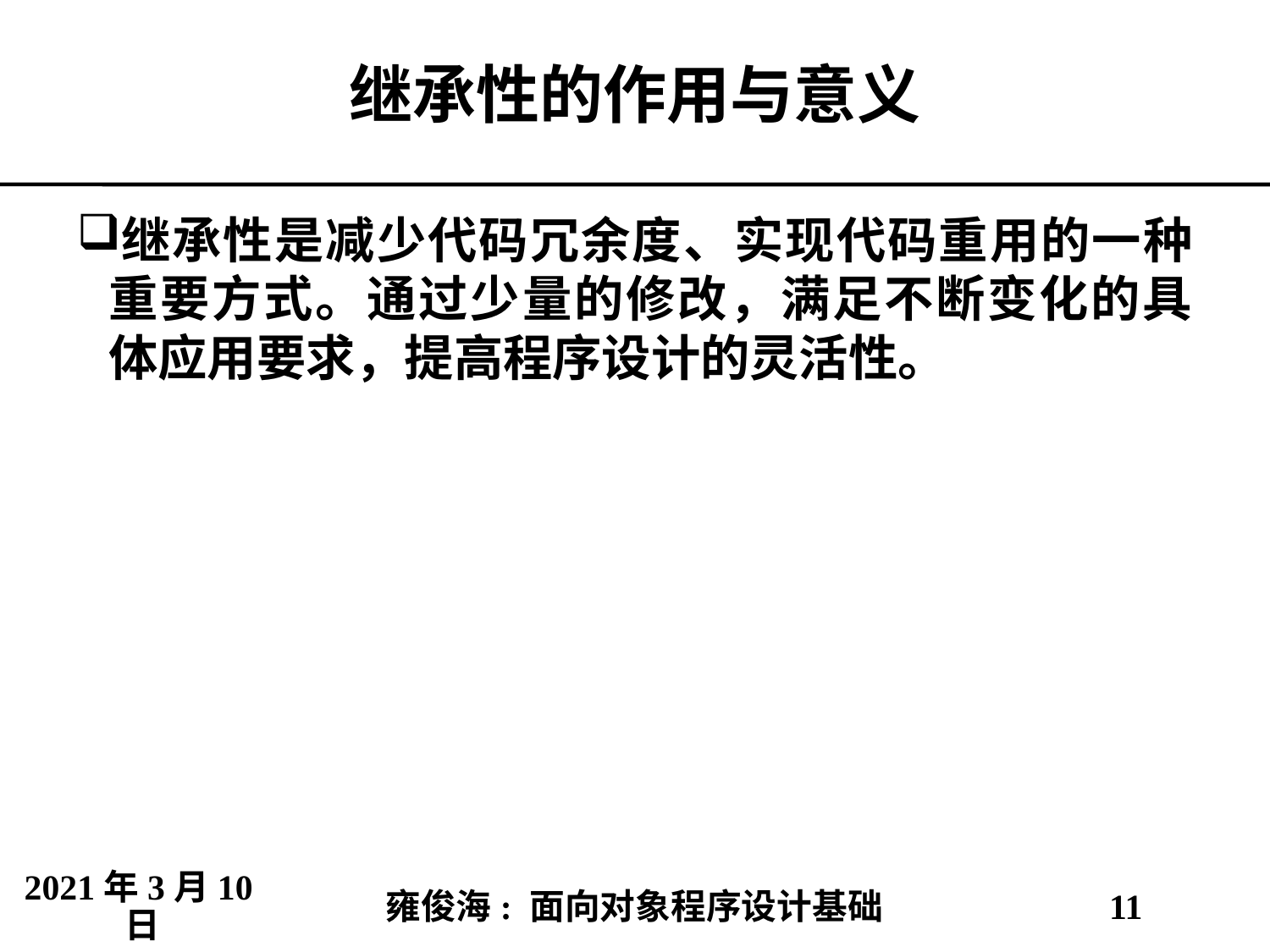

# 继承性的作用与意义

继承性是减少代码冗余度、实现代码重用的一种重要方式。通过少量的修改，满足不断变化的具体应用要求，提高程序设计的灵活性。
2021年3月10日
雍俊海: 面向对象程序设计基础
11